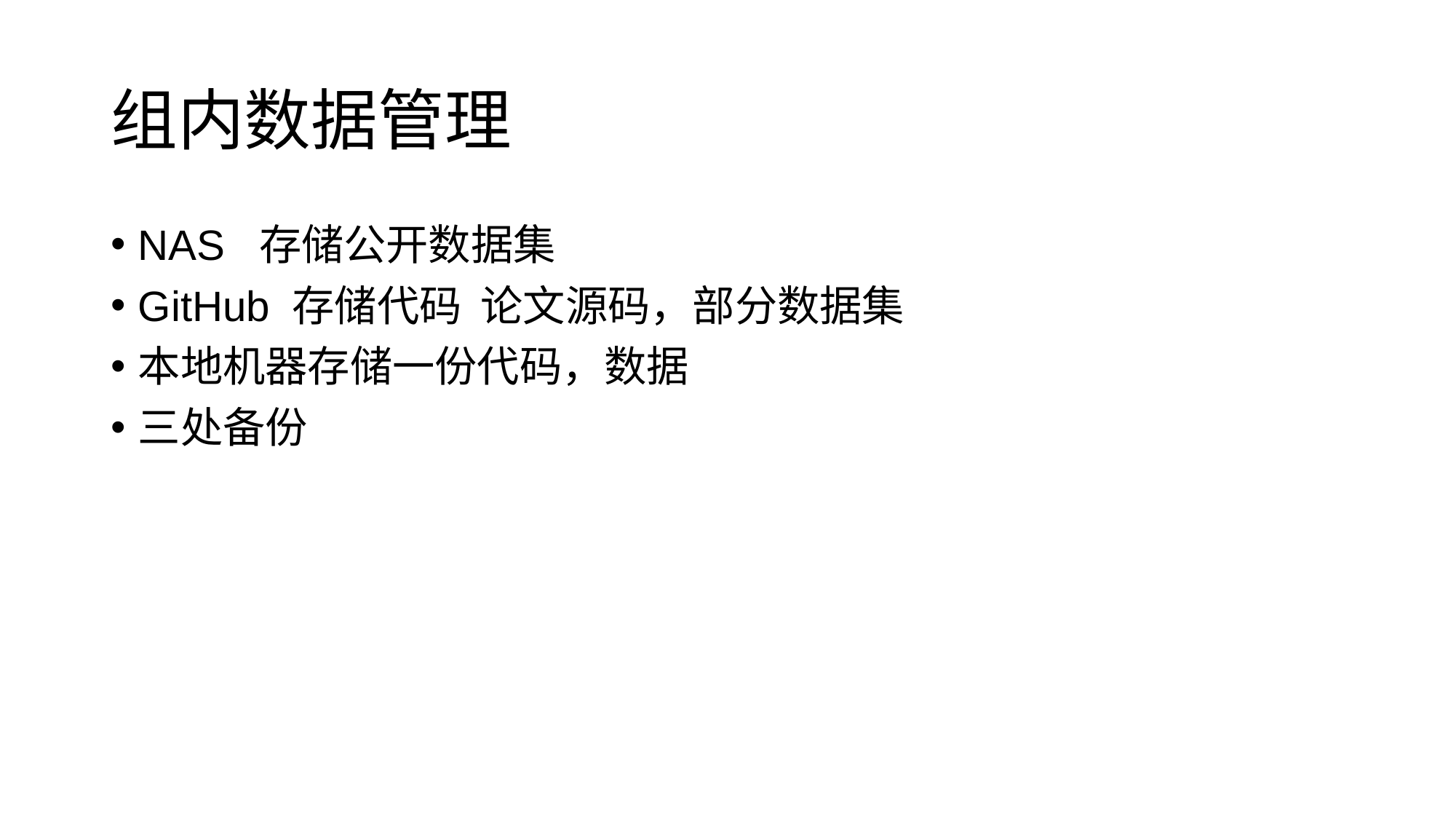

# 组内数据管理
NAS  存储公开数据集
GitHub 存储代码  论文源码，部分数据集
本地机器存储一份代码，数据
三处备份